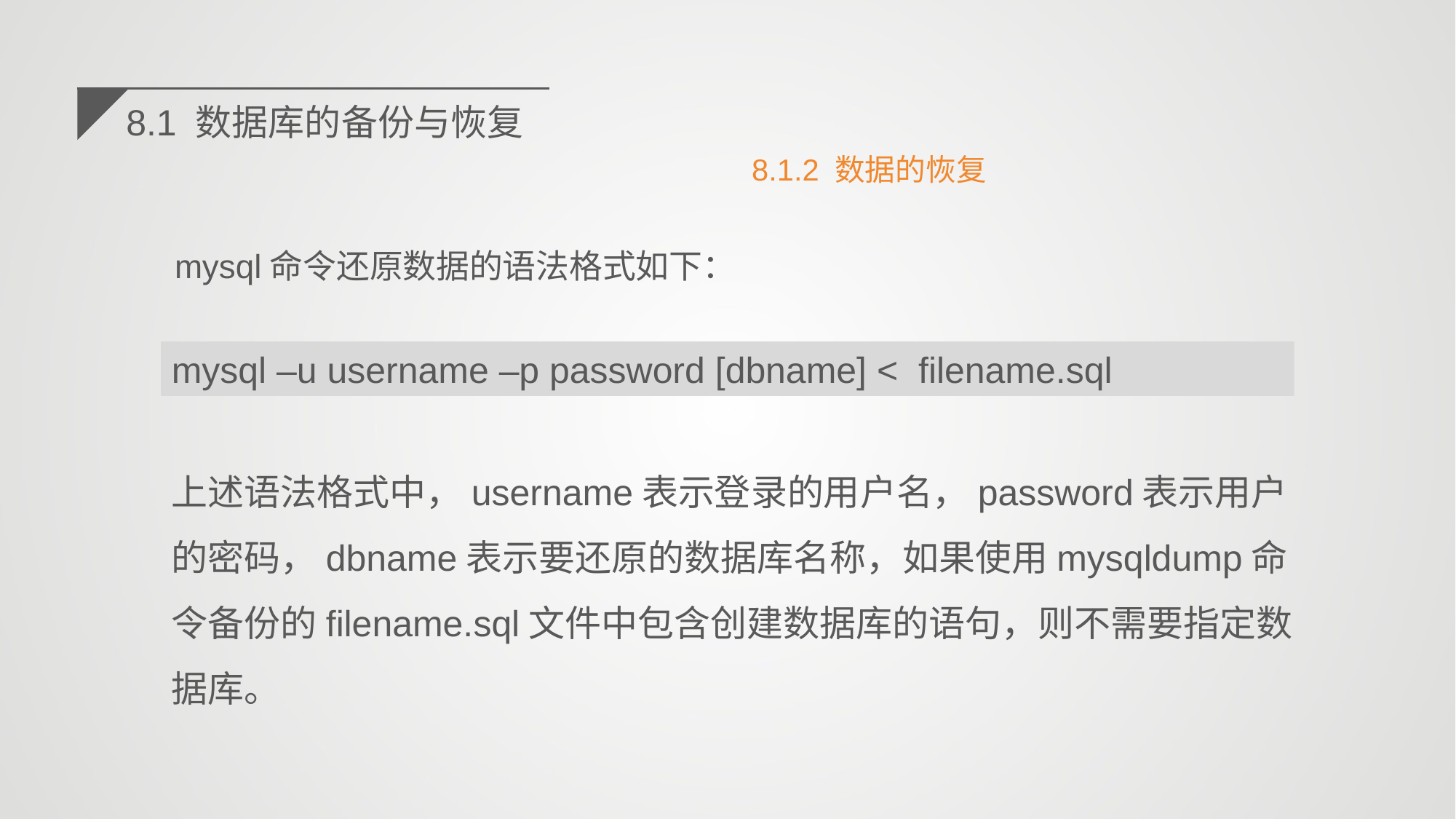

8.1 数据库的备份与恢复

8.1.2 数据的恢复
mysql命令还原数据的语法格式如下：
mysql –u username –p password [dbname] <  filename.sql
上述语法格式中，username表示登录的用户名，password表示用户 的密码，dbname表示要还原的数据库名称，如果使用mysqldump命令备份的filename.sql文件中包含创建数据库的语句，则不需要指定数据库。